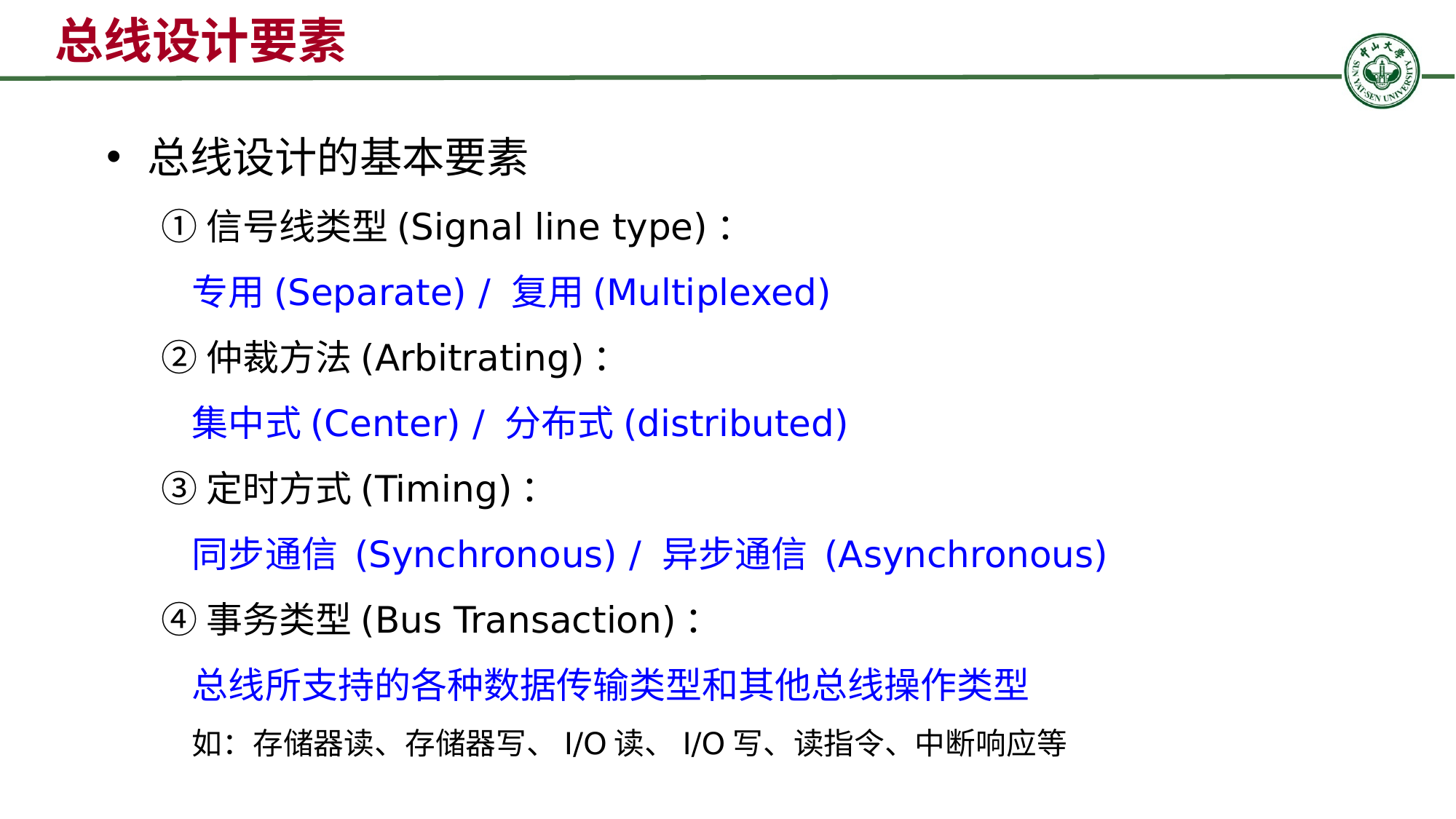

总线设计要素
总线设计的基本要素
①信号线类型(Signal line type)：
专用(Separate) / 复用(Multiplexed)
②仲裁方法(Arbitrating)：
集中式(Center) / 分布式(distributed)
③定时方式(Timing)：
同步通信 (Synchronous) / 异步通信 (Asynchronous)
④事务类型(Bus Transaction)：
总线所支持的各种数据传输类型和其他总线操作类型
如：存储器读、存储器写、I/O读、I/O写、读指令、中断响应等